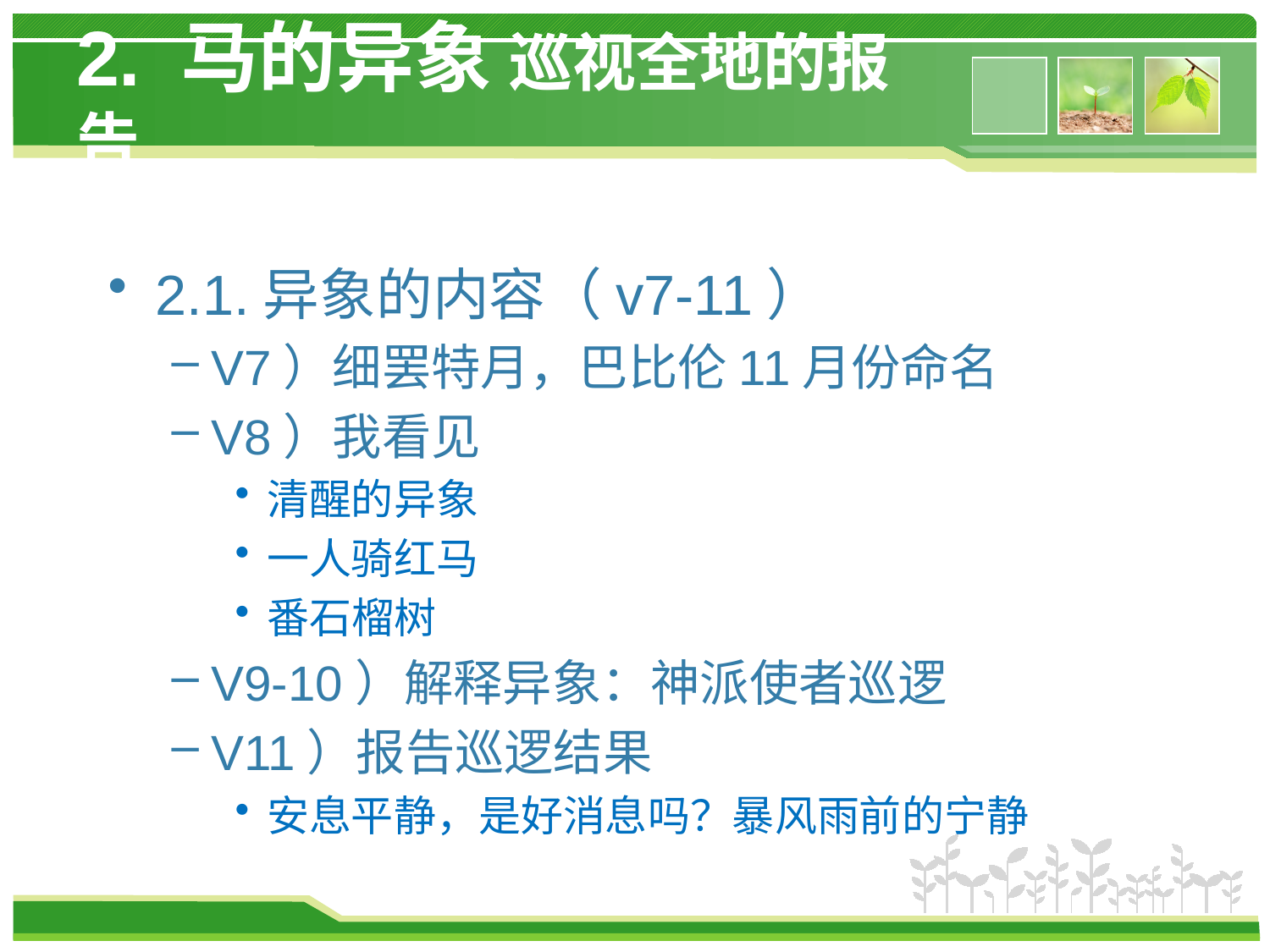

# 2. 马的异象 巡视全地的报告
2.1.异象的内容（v7-11）
V7）细罢特月，巴比伦11月份命名
V8）我看见
清醒的异象
一人骑红马
番石榴树
V9-10）解释异象：神派使者巡逻
V11）报告巡逻结果
安息平静，是好消息吗？暴风雨前的宁静